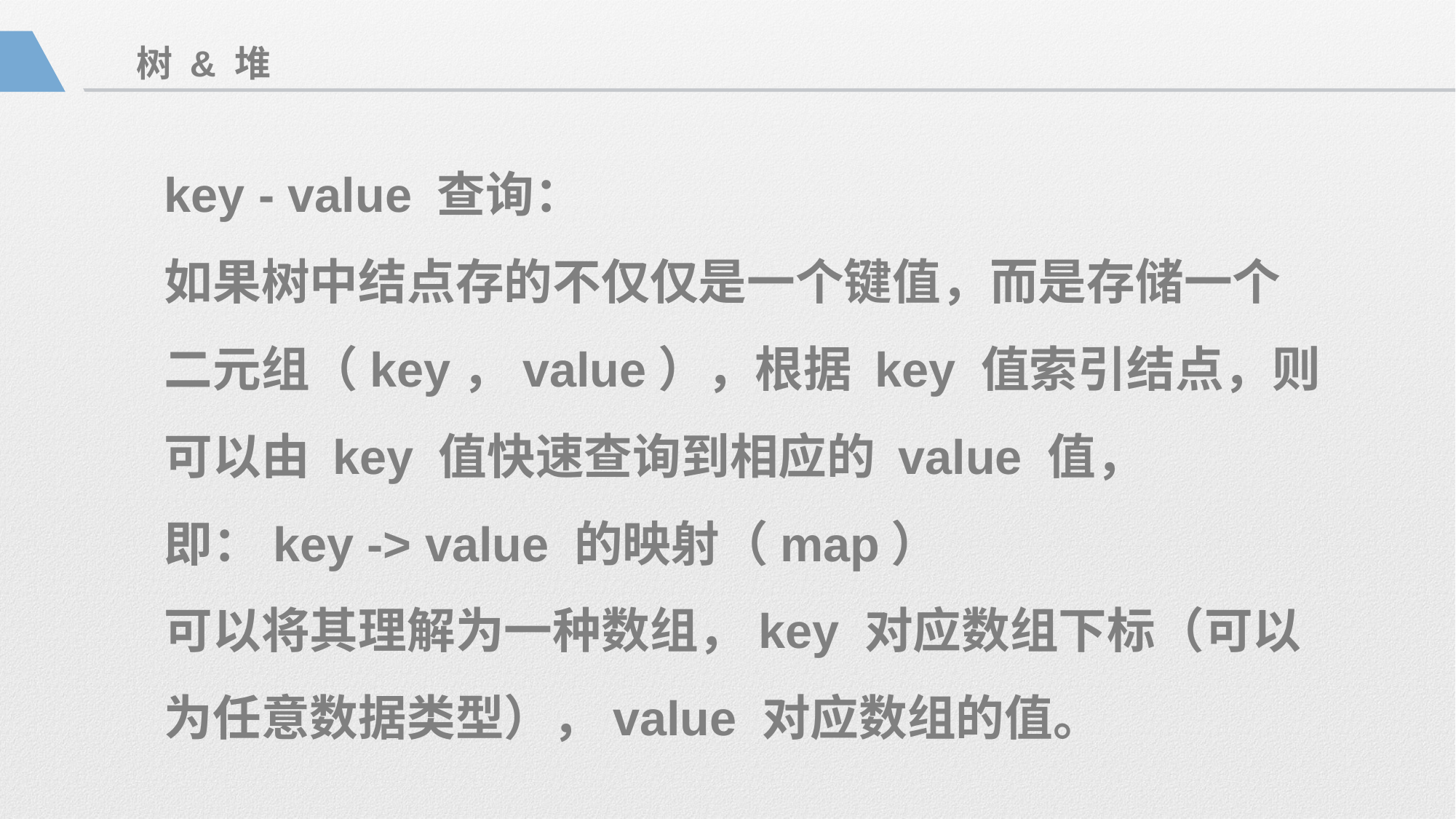

树 & 堆
key - value 查询：
如果树中结点存的不仅仅是一个键值，而是存储一个二元组（key，value），根据 key 值索引结点，则可以由 key 值快速查询到相应的 value 值，
即：key -> value 的映射（map）
可以将其理解为一种数组，key 对应数组下标（可以为任意数据类型），value 对应数组的值。